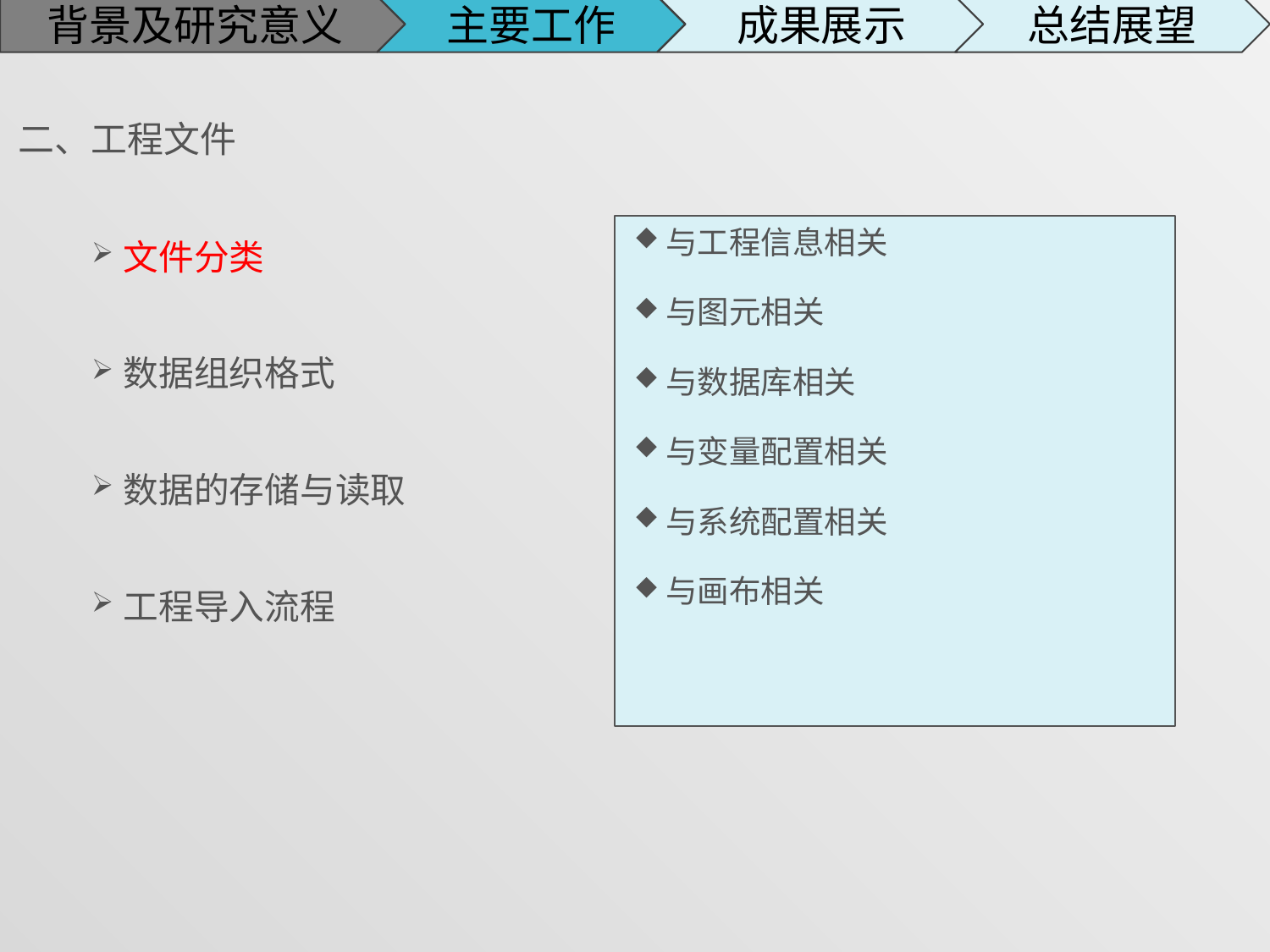

背景及研究意义
主要工作
成果展示
总结展望
二、工程文件
文件分类
数据组织格式
数据的存储与读取
工程导入流程
与工程信息相关
与图元相关
与数据库相关
与变量配置相关
与系统配置相关
与画布相关